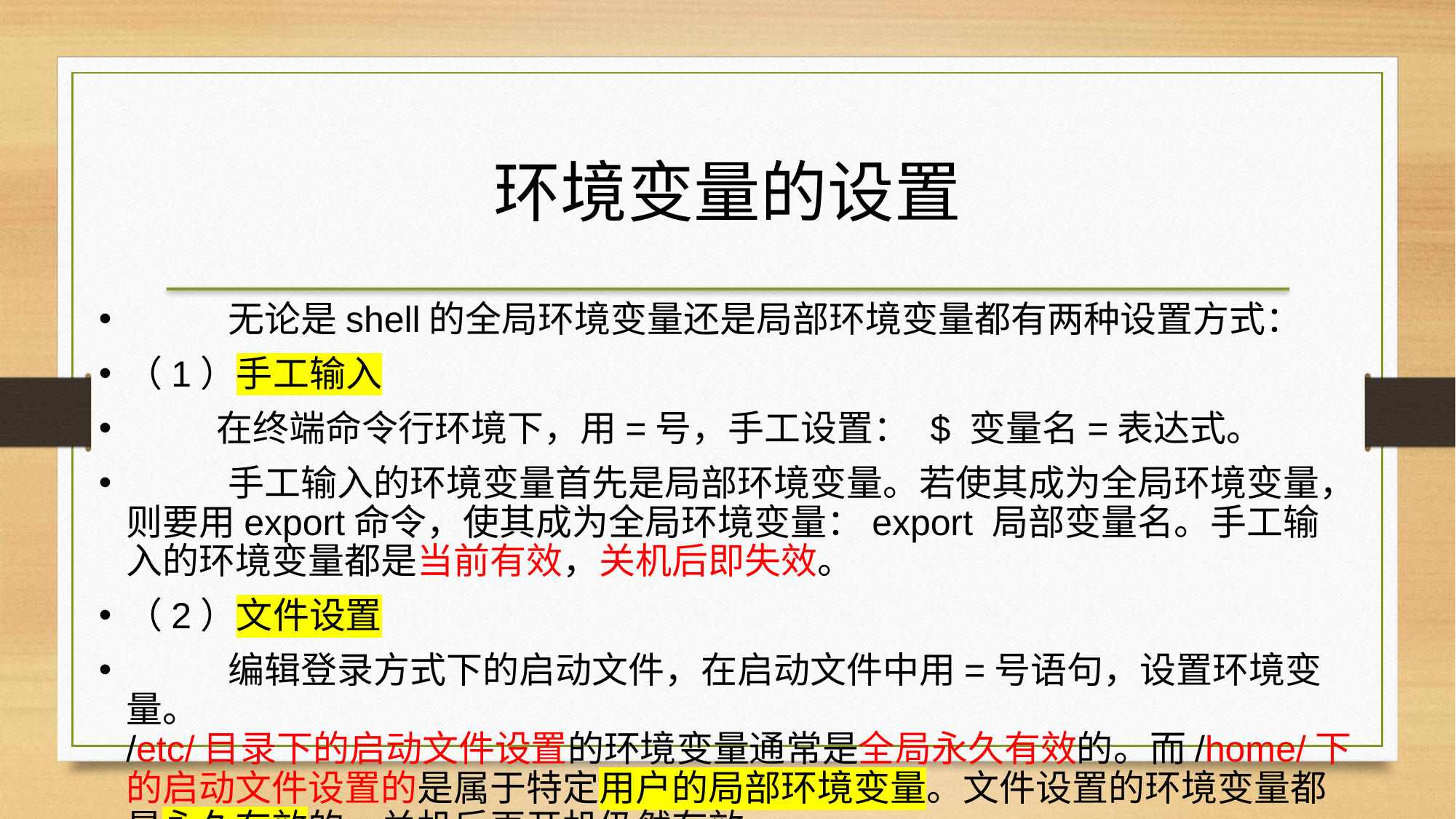

# 环境变量的设置
        无论是shell的全局环境变量还是局部环境变量都有两种设置方式：
（1）手工输入
       在终端命令行环境下，用=号，手工设置： $ 变量名=表达式。
        手工输入的环境变量首先是局部环境变量。若使其成为全局环境变量，则要用export命令，使其成为全局环境变量：export 局部变量名。手工输入的环境变量都是当前有效，关机后即失效。
（2）文件设置
        编辑登录方式下的启动文件，在启动文件中用=号语句，设置环境变量。 /etc/目录下的启动文件设置的环境变量通常是全局永久有效的。而/home/下的启动文件设置的是属于特定用户的局部环境变量。文件设置的环境变量都是永久有效的。关机后再开机仍然有效。